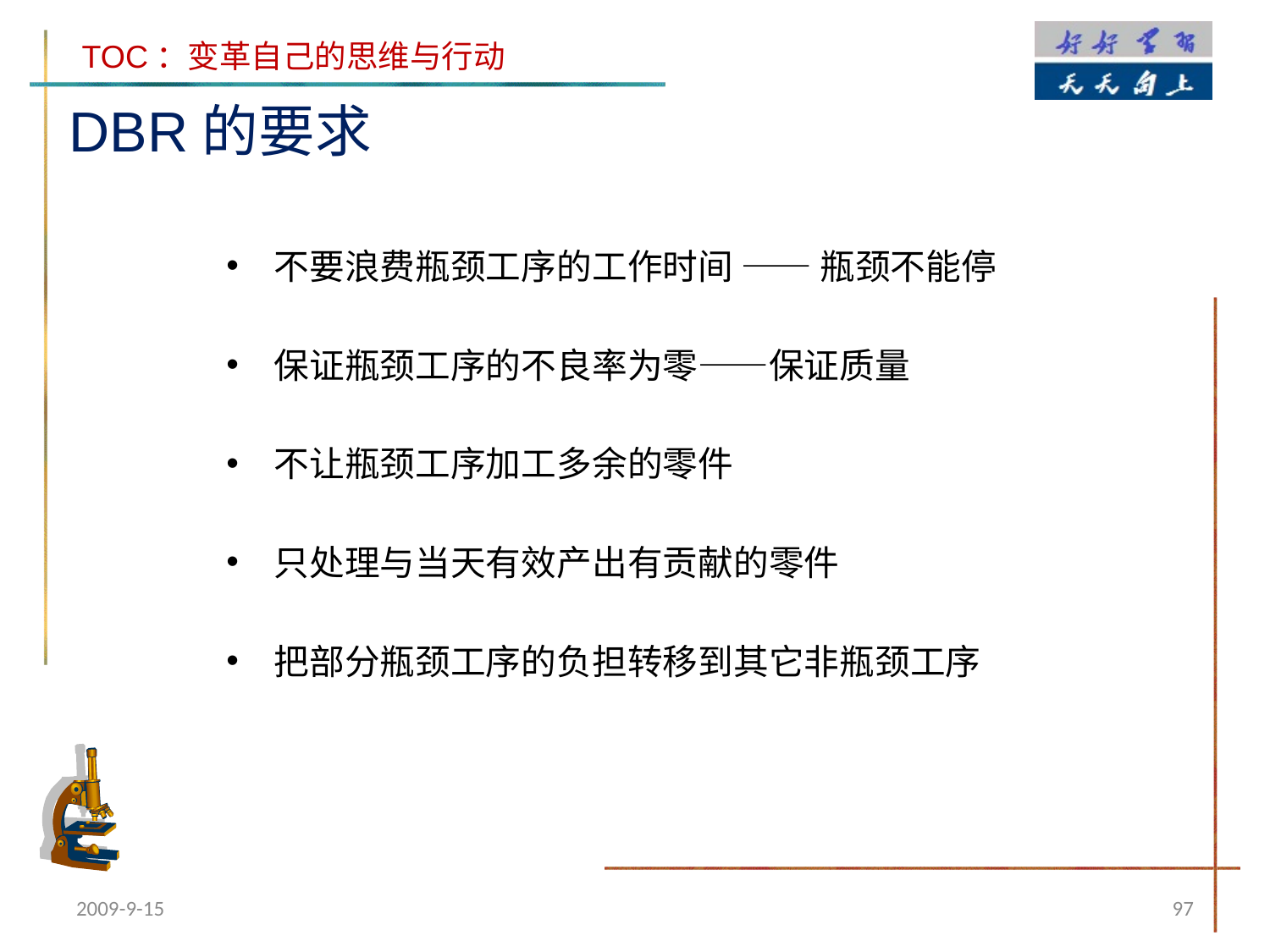

DBR的要求
不要浪费瓶颈工序的工作时间 —— 瓶颈不能停

保证瓶颈工序的不良率为零——保证质量

不让瓶颈工序加工多余的零件

只处理与当天有效产出有贡献的零件

把部分瓶颈工序的负担转移到其它非瓶颈工序
2009-9-15
97